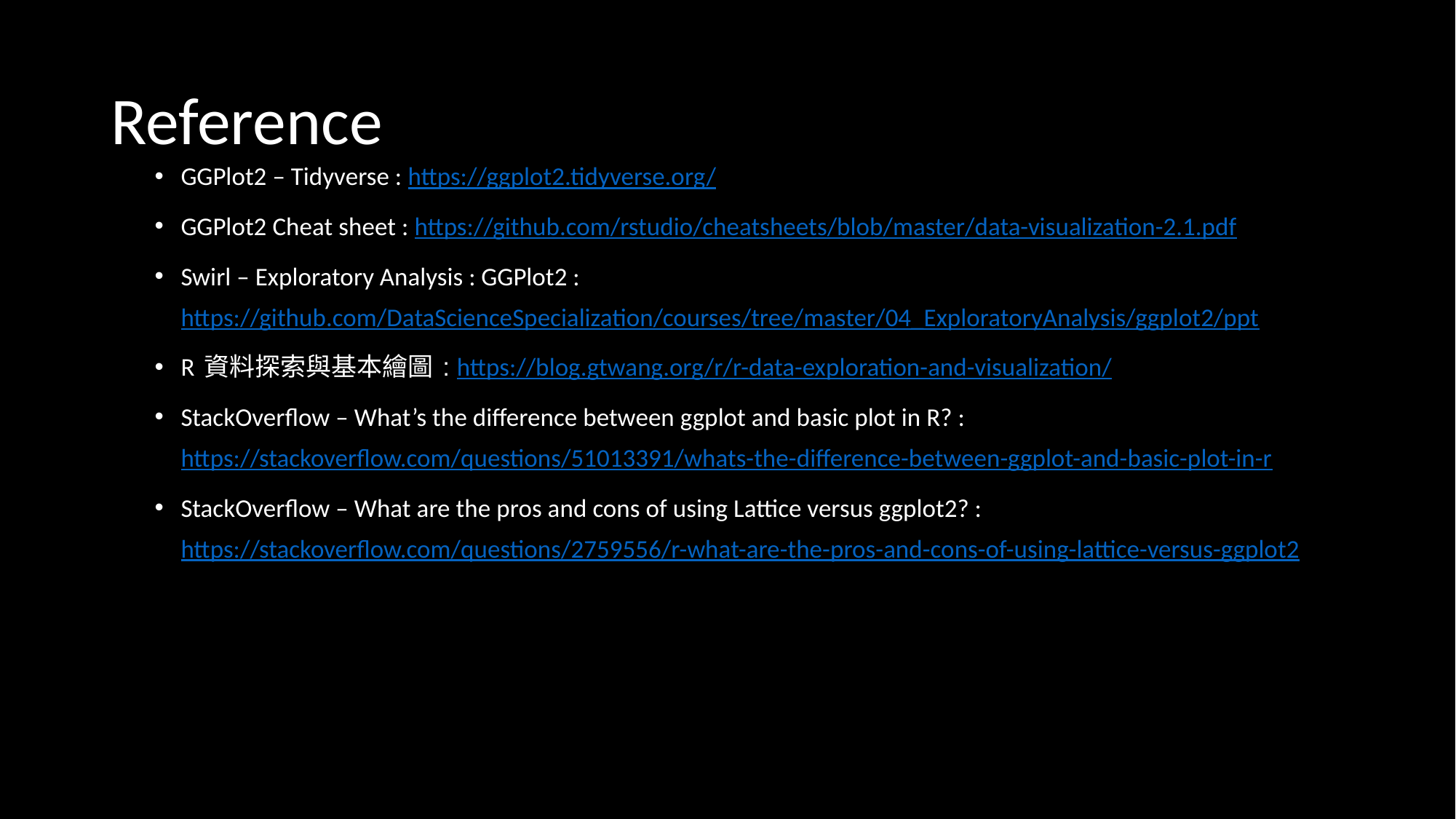

# Reference
GGPlot2 – Tidyverse : https://ggplot2.tidyverse.org/
GGPlot2 Cheat sheet : https://github.com/rstudio/cheatsheets/blob/master/data-visualization-2.1.pdf
Swirl – Exploratory Analysis : GGPlot2 : https://github.com/DataScienceSpecialization/courses/tree/master/04_ExploratoryAnalysis/ggplot2/ppt
R 資料探索與基本繪圖 : https://blog.gtwang.org/r/r-data-exploration-and-visualization/
StackOverflow – What’s the difference between ggplot and basic plot in R? : https://stackoverflow.com/questions/51013391/whats-the-difference-between-ggplot-and-basic-plot-in-r
StackOverflow – What are the pros and cons of using Lattice versus ggplot2? : https://stackoverflow.com/questions/2759556/r-what-are-the-pros-and-cons-of-using-lattice-versus-ggplot2